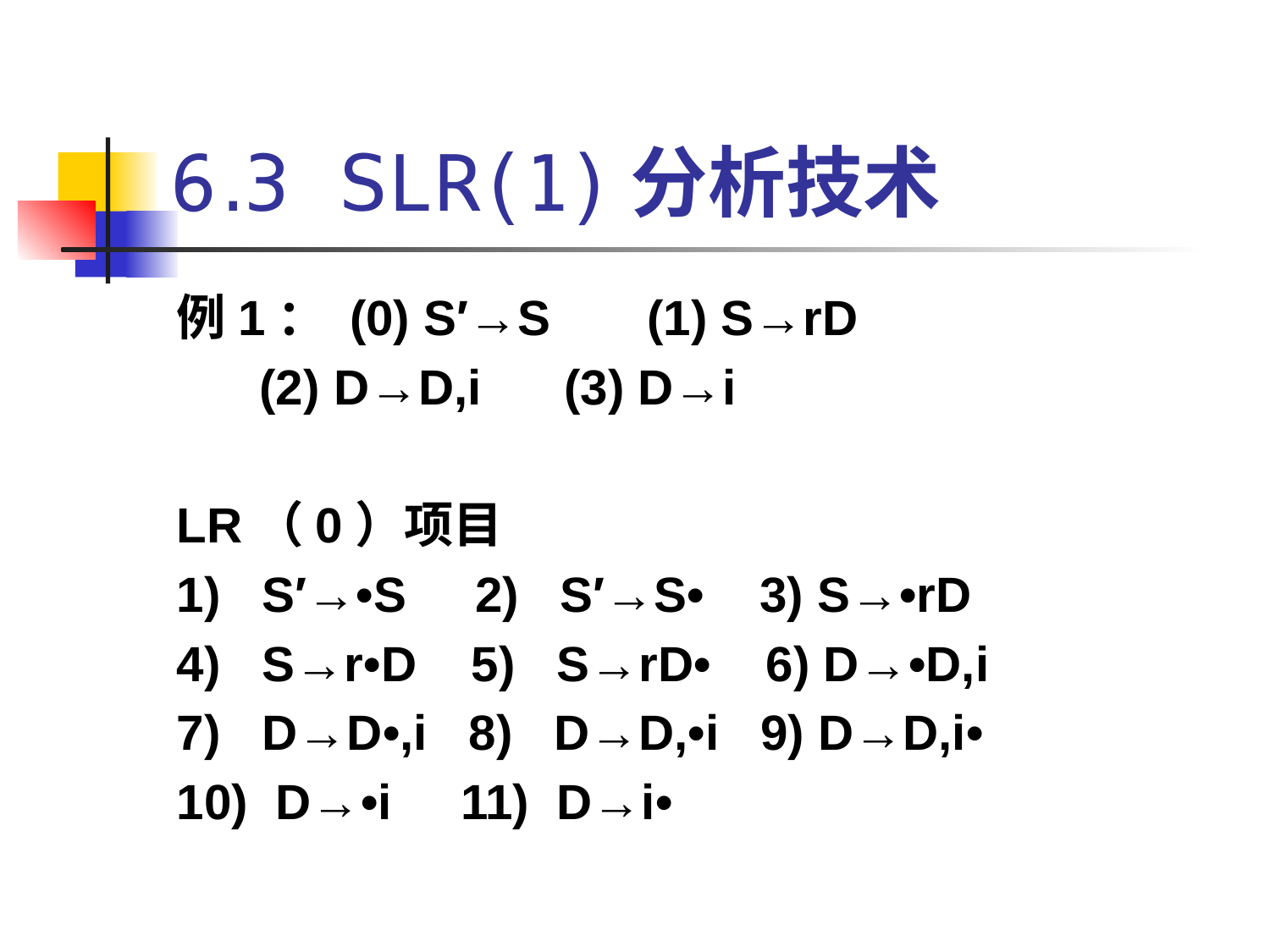

# 6.3  SLR(1)分析技术
例1： (0) S′→S       (1) S→rD
      (2) D→D,i      (3) D→i

LR（0）项目
1)   S′→•S     2)   S′→S•    3) S→•rD
4)   S→r•D    5)   S→rD•    6) D→•D,i
7)   D→D•,i   8)   D→D,•i   9) D→D,i•
10)  D→•i     11)  D→i•